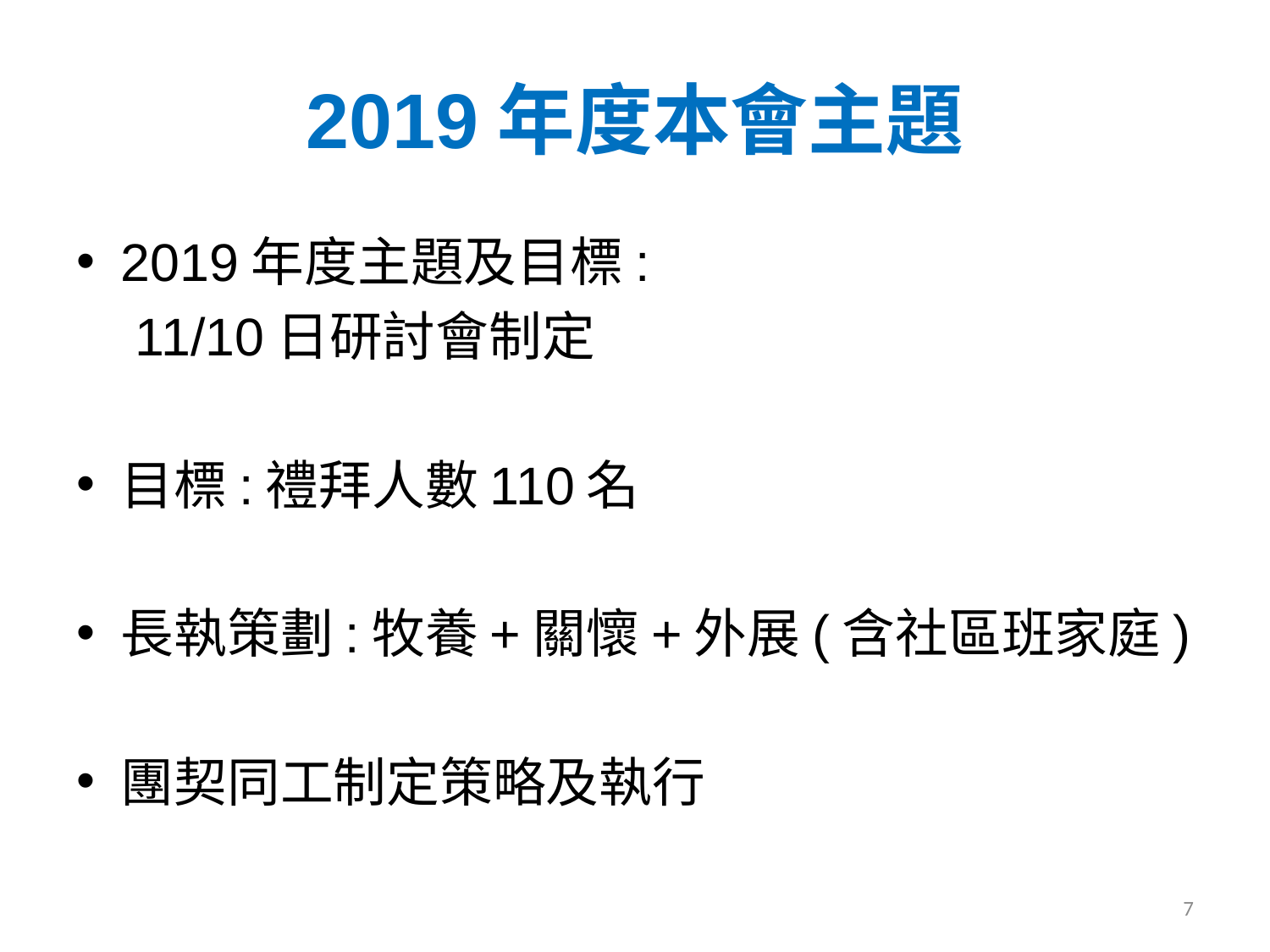

# 2019年度本會主題
2019年度主題及目標:
    11/10日研討會制定

目標:禮拜人數110名

長執策劃:牧養+關懷+外展(含社區班家庭)

團契同工制定策略及執行

7